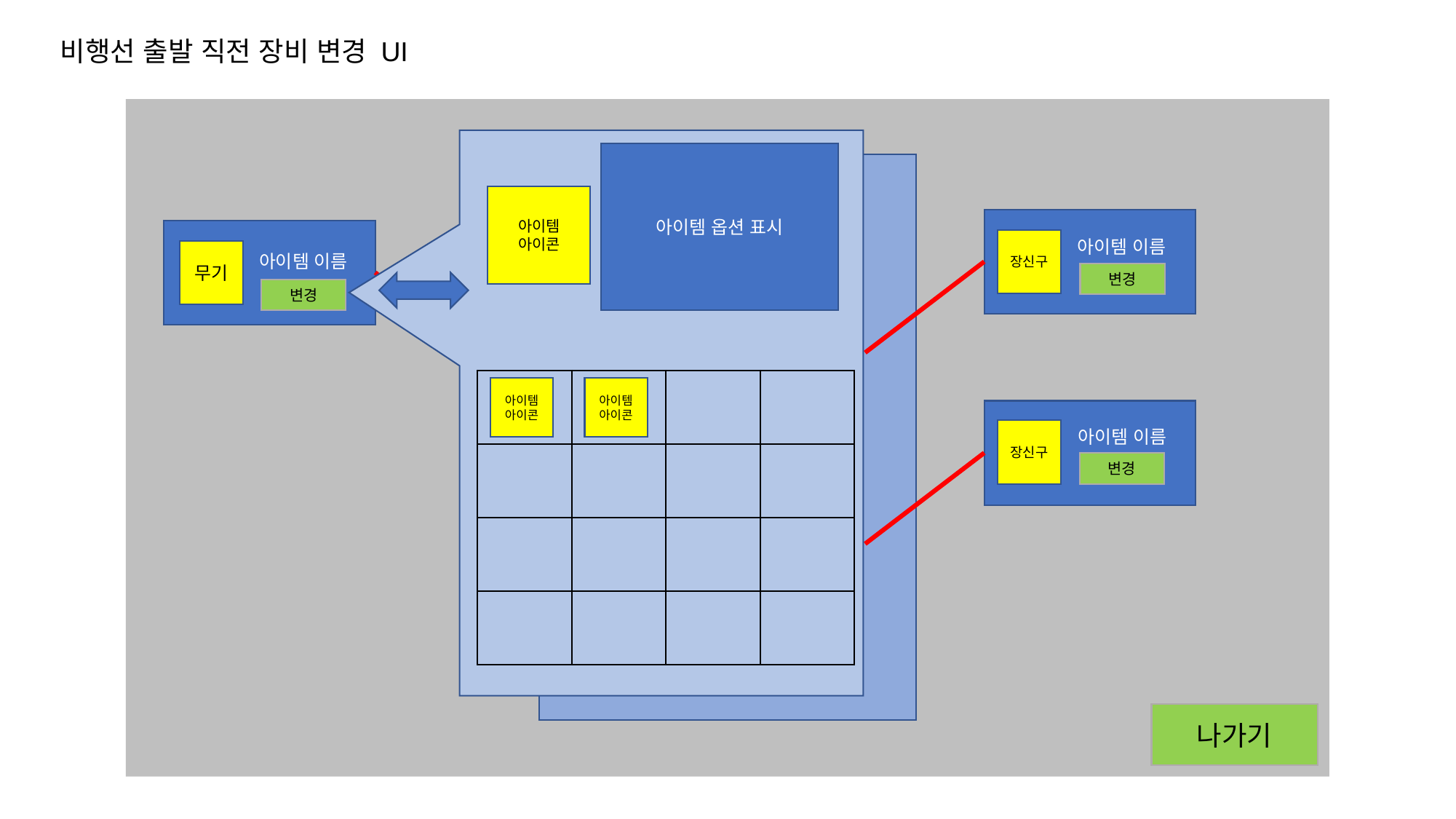

비행선 출발 직전 장비 변경 UI

아이템 옵션 표시
캐릭터
아이템
아이콘

장신구
아이템 이름
무기
아이템 이름
변경

변경
|  |  |  |  |
| --- | --- | --- | --- |
|  |  |  |  |
|  |  |  |  |
|  |  |  |  |
아이템
아이콘
아이템
아이콘

아이템 이름
장신구
변경
나가기